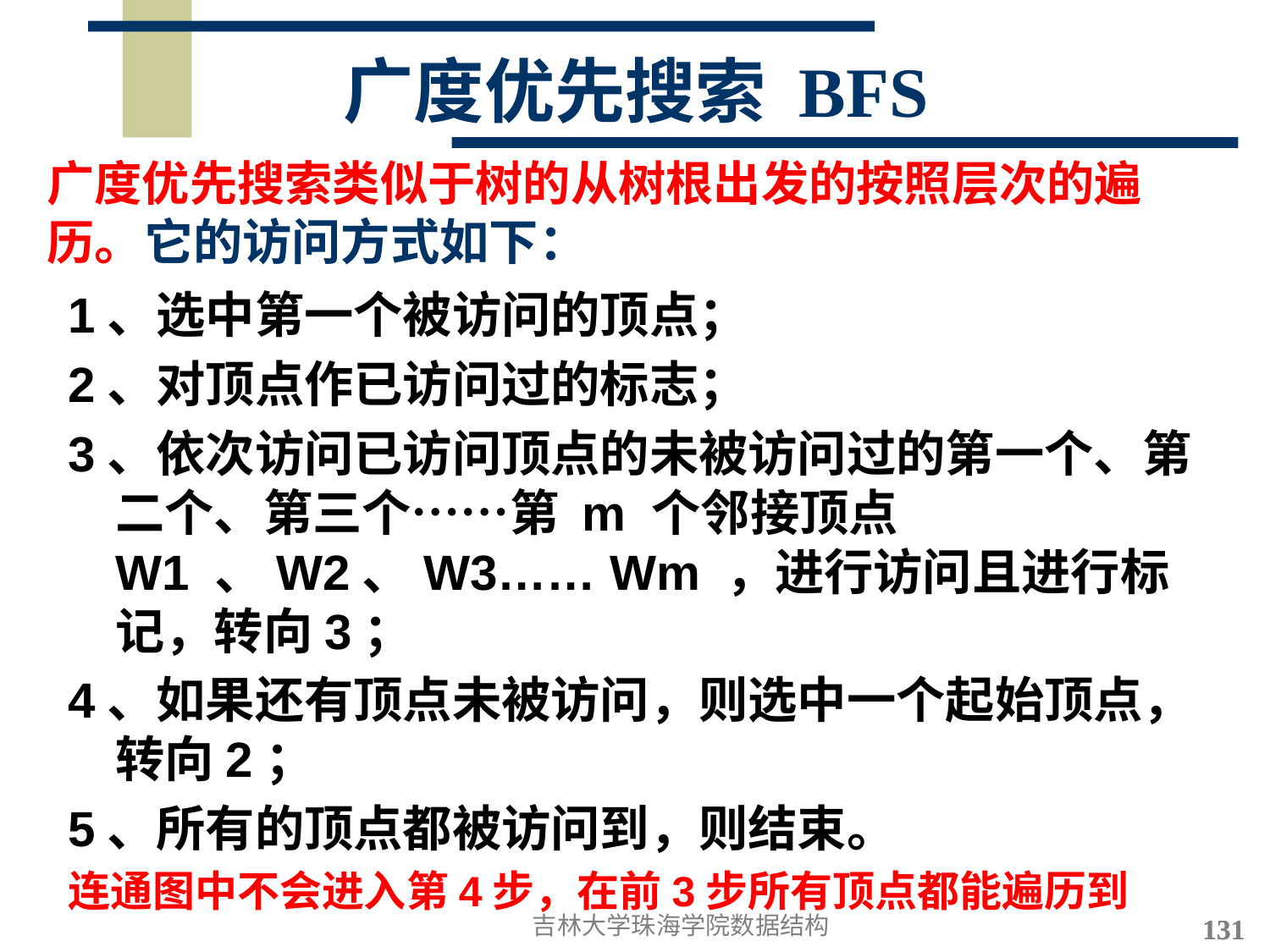

# 广度优先搜索 BFS
广度优先搜索类似于树的从树根出发的按照层次的遍历。它的访问方式如下：
1、选中第一个被访问的顶点；
2、对顶点作已访问过的标志；
3、依次访问已访问顶点的未被访问过的第一个、第二个、第三个……第 m 个邻接顶点 W1 、W2、W3…… Wm ，进行访问且进行标记，转向3；
4、如果还有顶点未被访问，则选中一个起始顶点，转向2；
5、所有的顶点都被访问到，则结束。
连通图中不会进入第4步，在前3步所有顶点都能遍历到

131
吉林大学珠海学院数据结构